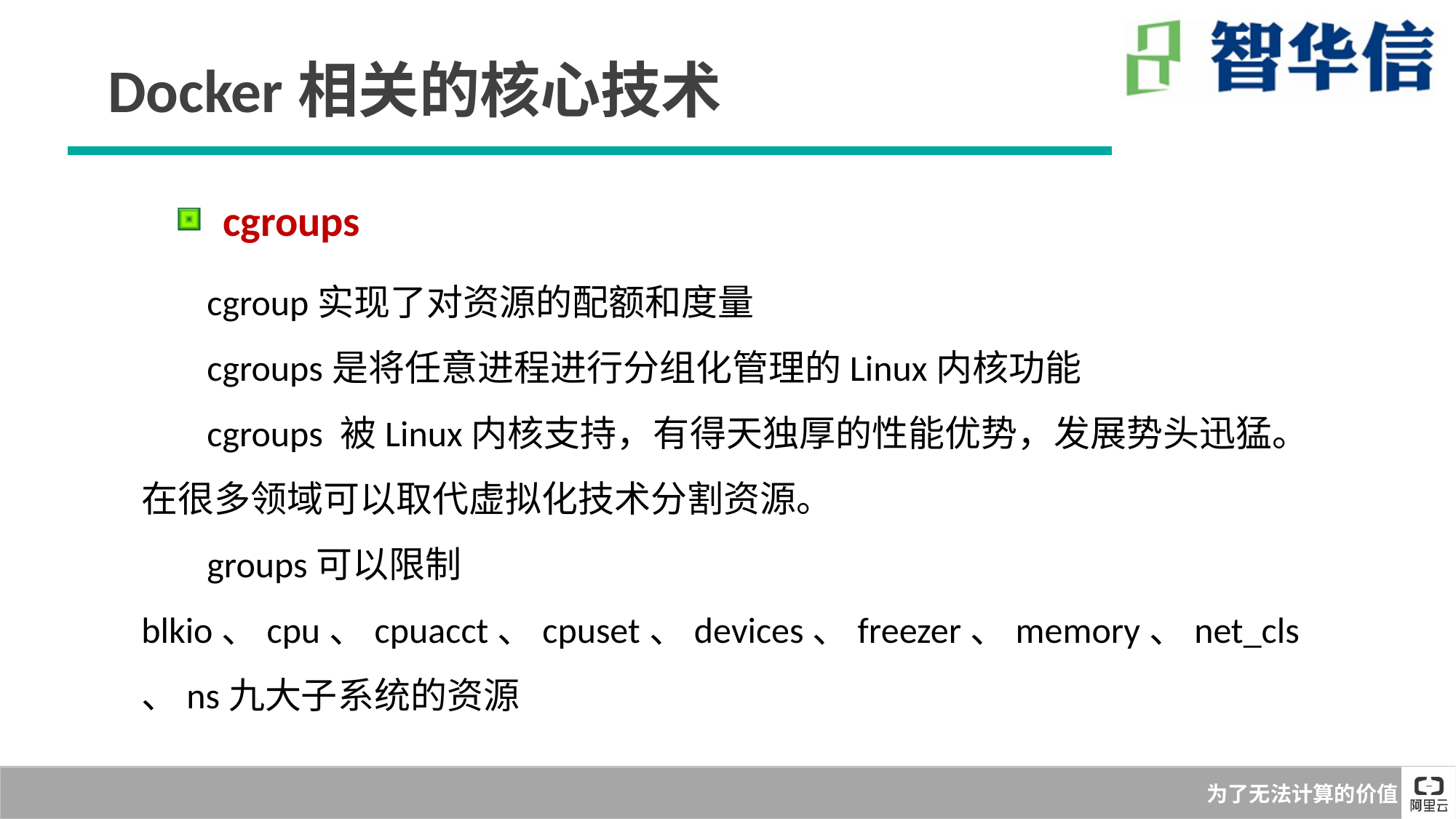

Docker相关的核心技术
  cgroups
        cgroup实现了对资源的配额和度量
        cgroups是将任意进程进行分组化管理的Linux内核功能
        cgroups 被Linux内核支持，有得天独厚的性能优势，发展势头迅猛。在很多领域可以取代虚拟化技术分割资源。
        groups可以限制blkio、cpu、cpuacct、cpuset、devices、freezer、memory、net_cls、ns九大子系统的资源